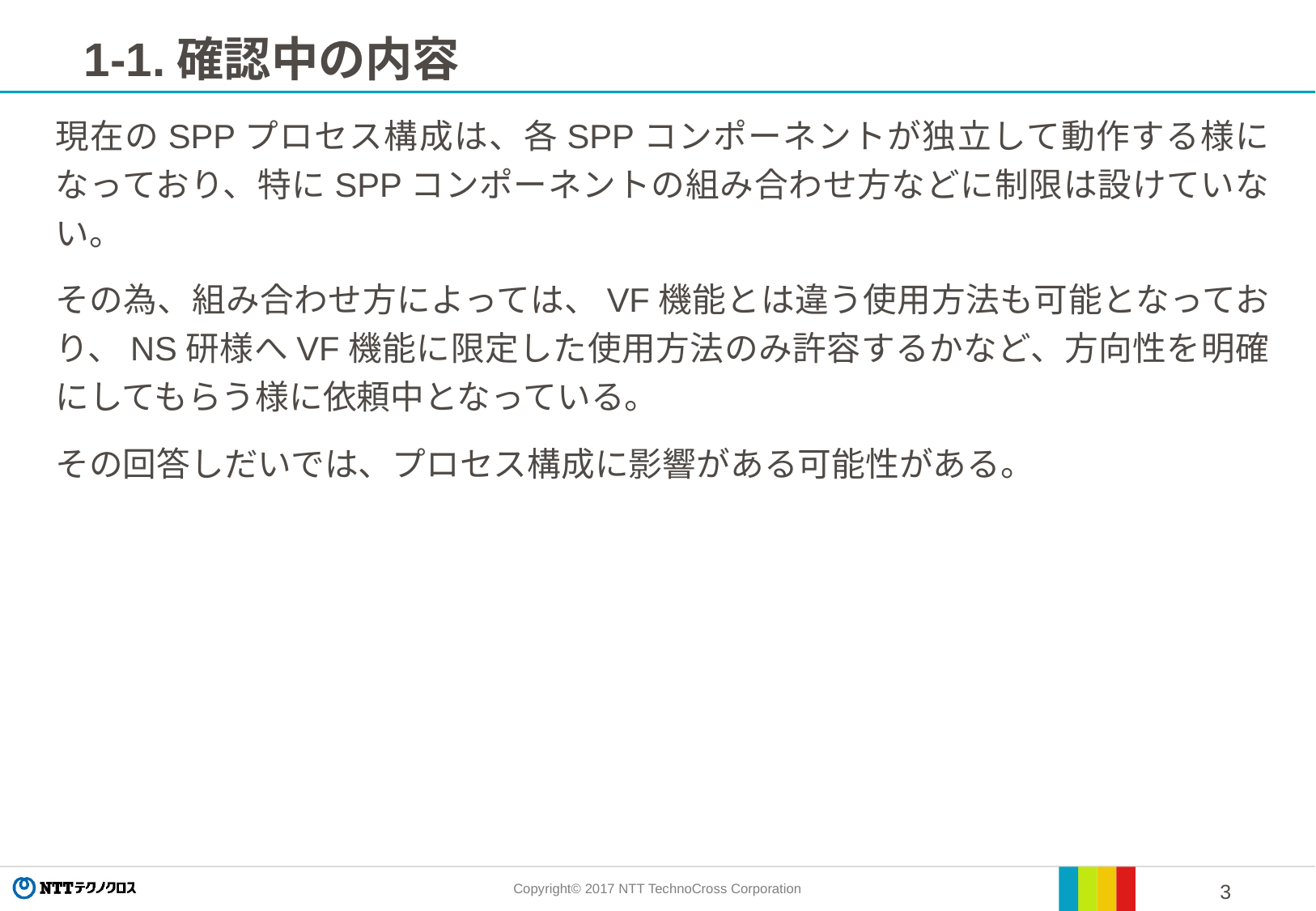

# 1-1.確認中の内容
現在のSPPプロセス構成は、各SPPコンポーネントが独立して動作する様になっており、特にSPPコンポーネントの組み合わせ方などに制限は設けていない。
その為、組み合わせ方によっては、VF機能とは違う使用方法も可能となっており、NS研様へVF機能に限定した使用方法のみ許容するかなど、方向性を明確にしてもらう様に依頼中となっている。
その回答しだいでは、プロセス構成に影響がある可能性がある。